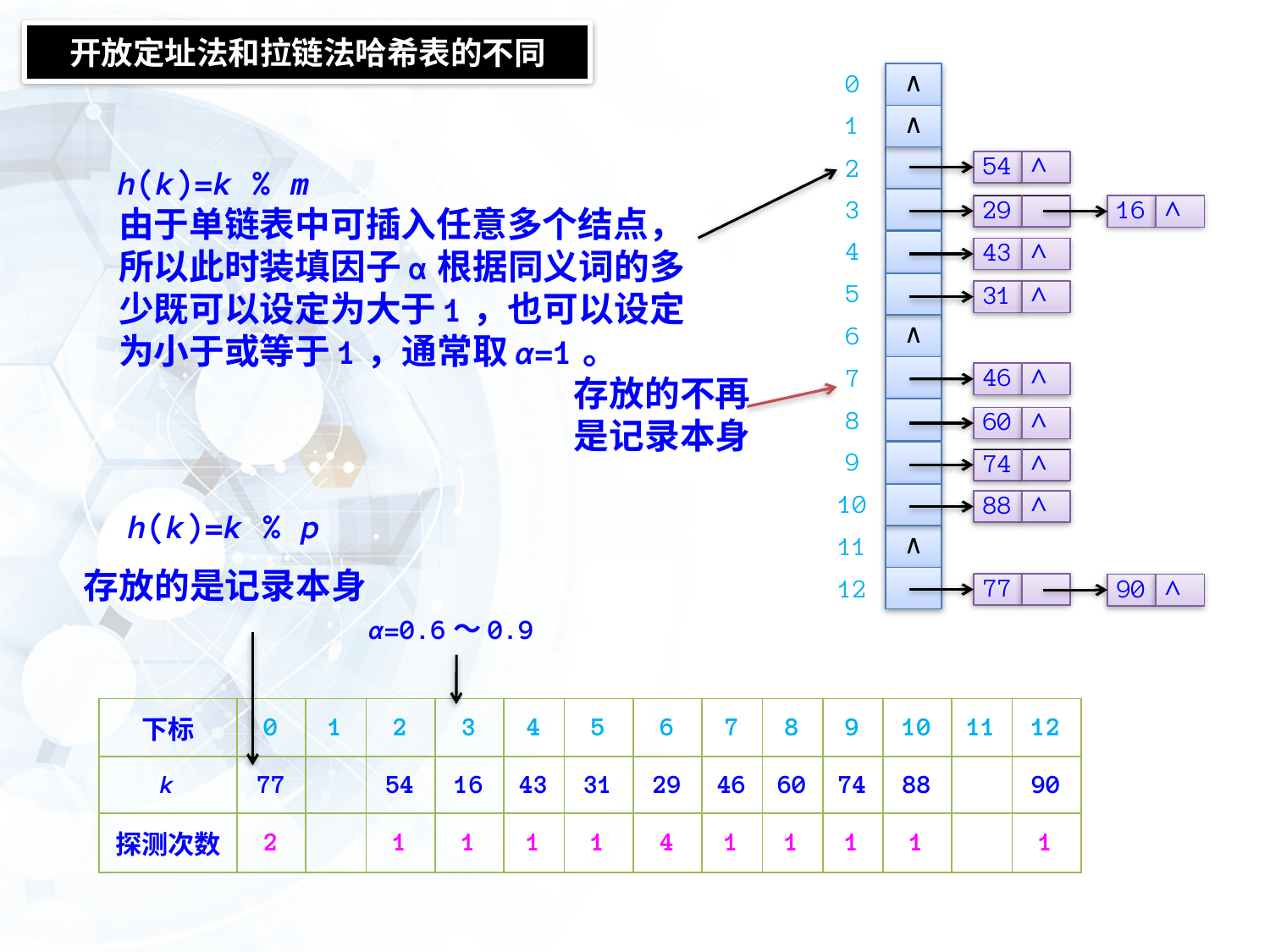

开放定址法和拉链法哈希表的不同
∧
0
∧
1

2
54
∧

3
29

16
∧

4
43
∧

5
31
∧
∧
6

7
46
∧

8
60
∧

9
74
∧

10
88
∧
∧
11

12
77

90
∧
h(k)=k % m
由于单链表中可插入任意多个结点，所以此时装填因子α根据同义词的多少既可以设定为大于1，也可以设定为小于或等于1，通常取α=1。

存放的不再是记录本身
h(k)=k % p
存放的是记录本身
α=0.6～0.9
| 下标 | 0 | 1 | 2 | 3 | 4 | 5 | 6 | 7 | 8 | 9 | 10 | 11 | 12 |
| --- | --- | --- | --- | --- | --- | --- | --- | --- | --- | --- | --- | --- | --- |
| k | 77 |  | 54 | 16 | 43 | 31 | 29 | 46 | 60 | 74 | 88 |  | 90 |
| 探测次数 | 2 |  | 1 | 1 | 1 | 1 | 4 | 1 | 1 | 1 | 1 |  | 1 |